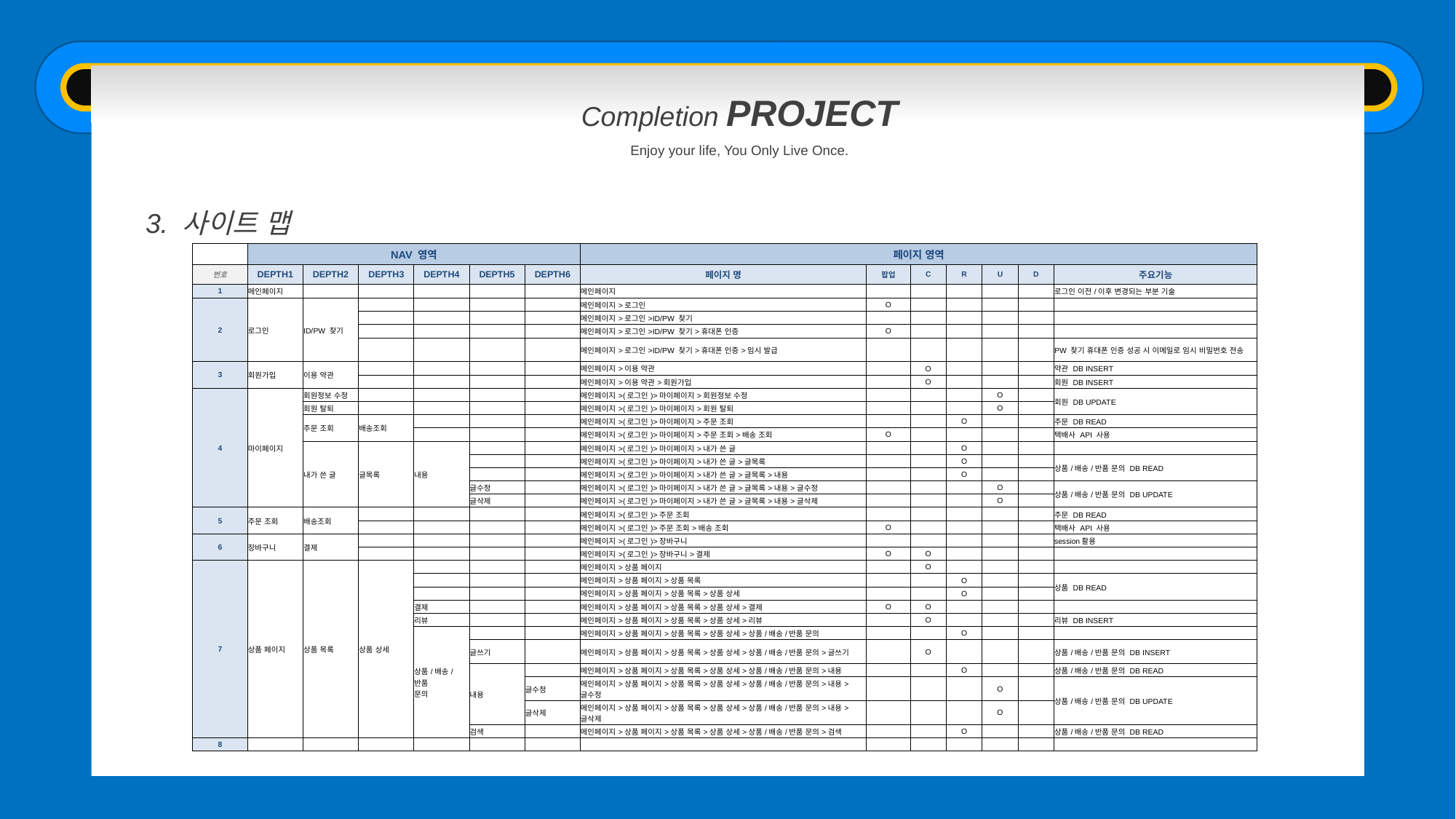

Completion PROJECT
Enjoy your life, You Only Live Once.

3. 사이트 맵

|  | NAV 영역 |  |  |  |  |  | 페이지 영역 |  |  |  |  |  |  |
| --- | --- | --- | --- | --- | --- | --- | --- | --- | --- | --- | --- | --- | --- |
| 번호 | DEPTH1 | DEPTH2 | DEPTH3 | DEPTH4 | DEPTH5 | DEPTH6 | 페이지 명 | 팝업 | C | R | U | D | 주요기능 |
| 1 | 메인페이지 |  |  |  |  |  | 메인페이지 |  |  |  |  |  | 로그인 이전/이후 변경되는 부분 기술 |
| 2 | 로그인 | ID/PW 찾기 |  |  |  |  | 메인페이지>로그인 | O |  |  |  |  |  |
|  |  |  |  |  |  |  | 메인페이지>로그인>ID/PW 찾기 |  |  |  |  |  |  |
|  |  |  |  |  |  |  | 메인페이지>로그인>ID/PW 찾기>휴대폰 인증 | O |  |  |  |  |  |
|  |  |  |  |  |  |  | 메인페이지>로그인>ID/PW 찾기>휴대폰 인증>임시 발급 |  |  |  |  |  | PW 찾기 휴대폰 인증 성공 시 이메일로 임시 비밀번호 전송 |
| 3 | 회원가입 | 이용 약관 |  |  |  |  | 메인페이지>이용 약관 |  | O |  |  |  | 약관 DB INSERT |
|  |  |  |  |  |  |  | 메인페이지>이용 약관>회원가입 |  | O |  |  |  | 회원 DB INSERT |
| 4 | 마이페이지 | 회원정보 수정 |  |  |  |  | 메인페이지>(로그인)>마이페이지>회원정보 수정 |  |  |  | O |  | 회원 DB UPDATE |
|  |  | 회원 탈퇴 |  |  |  |  | 메인페이지>(로그인)>마이페이지>회원 탈퇴 |  |  |  | O |  |  |
|  |  | 주문 조회 | 배송조회 |  |  |  | 메인페이지>(로그인)>마이페이지>주문 조회 |  |  | O |  |  | 주문 DB READ |
|  |  |  |  |  |  |  | 메인페이지>(로그인)>마이페이지>주문 조회>배송 조회 | O |  |  |  |  | 택배사 API 사용 |
|  |  | 내가 쓴 글 | 글목록 | 내용 |  |  | 메인페이지>(로그인)>마이페이지>내가 쓴 글 |  |  | O |  |  |  |
|  |  |  |  |  |  |  | 메인페이지>(로그인)>마이페이지>내가 쓴 글>글목록 |  |  | O |  |  | 상품/배송/반품 문의 DB READ |
|  |  |  |  |  |  |  | 메인페이지>(로그인)>마이페이지>내가 쓴 글>글목록>내용 |  |  | O |  |  |  |
|  |  |  |  |  | 글수정 |  | 메인페이지>(로그인)>마이페이지>내가 쓴 글>글목록>내용>글수정 |  |  |  | O |  | 상품/배송/반품 문의 DB UPDATE |
|  |  |  |  |  | 글삭제 |  | 메인페이지>(로그인)>마이페이지>내가 쓴 글>글목록>내용>글삭제 |  |  |  | O |  |  |
| 5 | 주문 조회 | 배송조회 |  |  |  |  | 메인페이지>(로그인)>주문 조회 |  |  |  |  |  | 주문 DB READ |
|  |  |  |  |  |  |  | 메인페이지>(로그인)>주문 조회>배송 조회 | O |  |  |  |  | 택배사 API 사용 |
| 6 | 장바구니 | 결제 |  |  |  |  | 메인페이지>(로그인)>장바구니 |  |  |  |  |  | session활용 |
|  |  |  |  |  |  |  | 메인페이지>(로그인)>장바구니>결제 | O | O |  |  |  |  |
| 7 | 상품 페이지 | 상품 목록 | 상품 상세 |  |  |  | 메인페이지>상품 페이지 |  | O |  |  |  |  |
|  |  |  |  |  |  |  | 메인페이지>상품 페이지>상품 목록 |  |  | O |  |  | 상품 DB READ |
|  |  |  |  |  |  |  | 메인페이지>상품 페이지>상품 목록>상품 상세 |  |  | O |  |  |  |
|  |  |  |  | 결제 |  |  | 메인페이지>상품 페이지>상품 목록>상품 상세>결제 | O | O |  |  |  |  |
|  |  |  |  | 리뷰 |  |  | 메인페이지>상품 페이지>상품 목록>상품 상세>리뷰 |  | O |  |  |  | 리뷰 DB INSERT |
|  |  |  |  | 상품/배송/반품 문의 |  |  | 메인페이지>상품 페이지>상품 목록>상품 상세>상품/배송/반품 문의 |  |  | O |  |  |  |
|  |  |  |  |  | 글쓰기 |  | 메인페이지>상품 페이지>상품 목록>상품 상세>상품/배송/반품 문의>글쓰기 |  | O |  |  |  | 상품/배송/반품 문의 DB INSERT |
|  |  |  |  |  | 내용 |  | 메인페이지>상품 페이지>상품 목록>상품 상세>상품/배송/반품 문의>내용 |  |  | O |  |  | 상품/배송/반품 문의 DB READ |
|  |  |  |  |  |  | 글수정 | 메인페이지>상품 페이지>상품 목록>상품 상세>상품/배송/반품 문의>내용>글수정 |  |  |  | O |  | 상품/배송/반품 문의 DB UPDATE |
|  |  |  |  |  |  | 글삭제 | 메인페이지>상품 페이지>상품 목록>상품 상세>상품/배송/반품 문의>내용>글삭제 |  |  |  | O |  |  |
|  |  |  |  |  | 검색 |  | 메인페이지>상품 페이지>상품 목록>상품 상세>상품/배송/반품 문의>검색 |  |  | O |  |  | 상품/배송/반품 문의 DB READ |
| 8 |  |  |  |  |  |  |  |  |  |  |  |  |  |